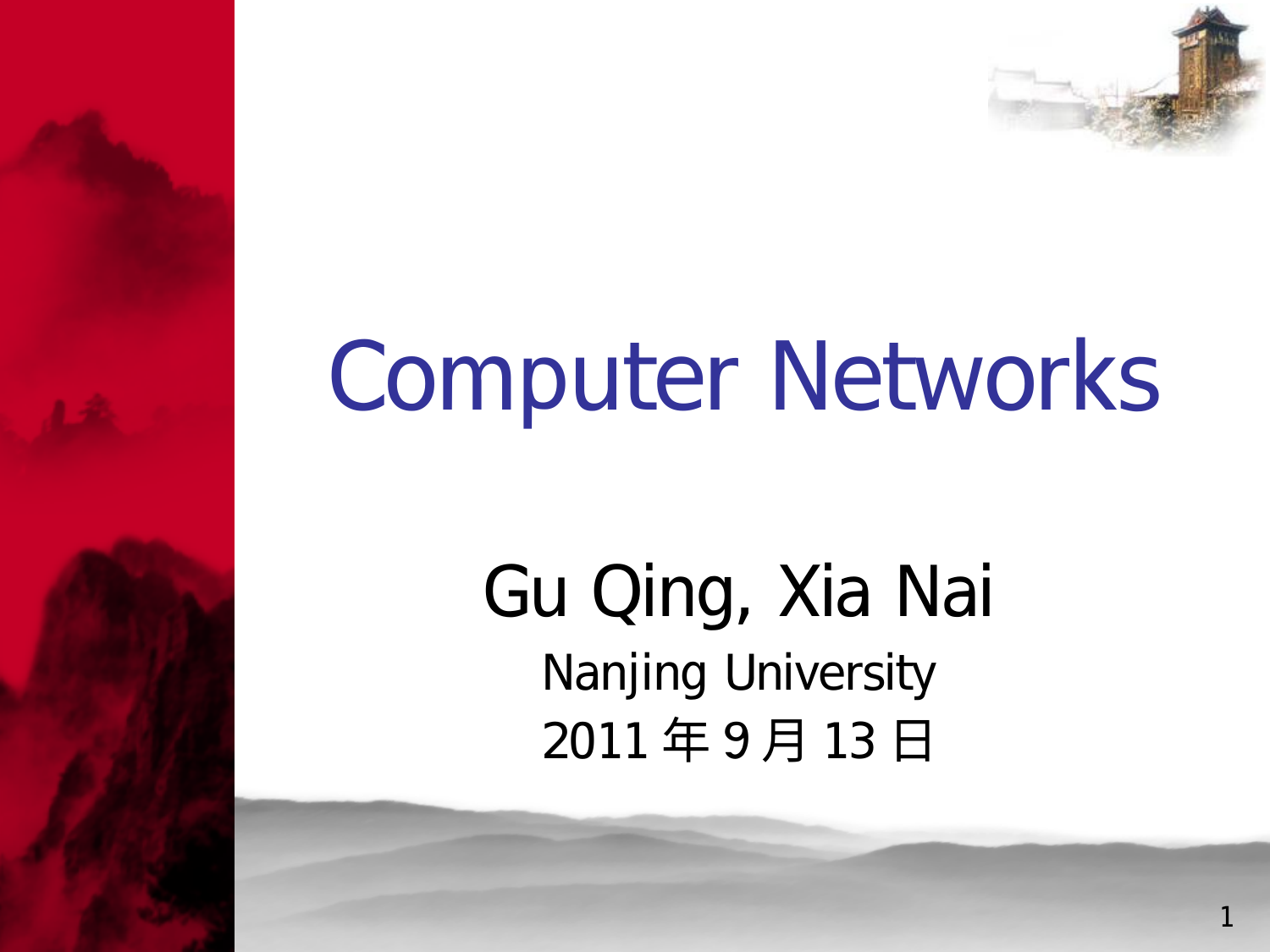

# Computer Networks
Gu Qing, Xia Nai
Nanjing University
2011年9月13日
1